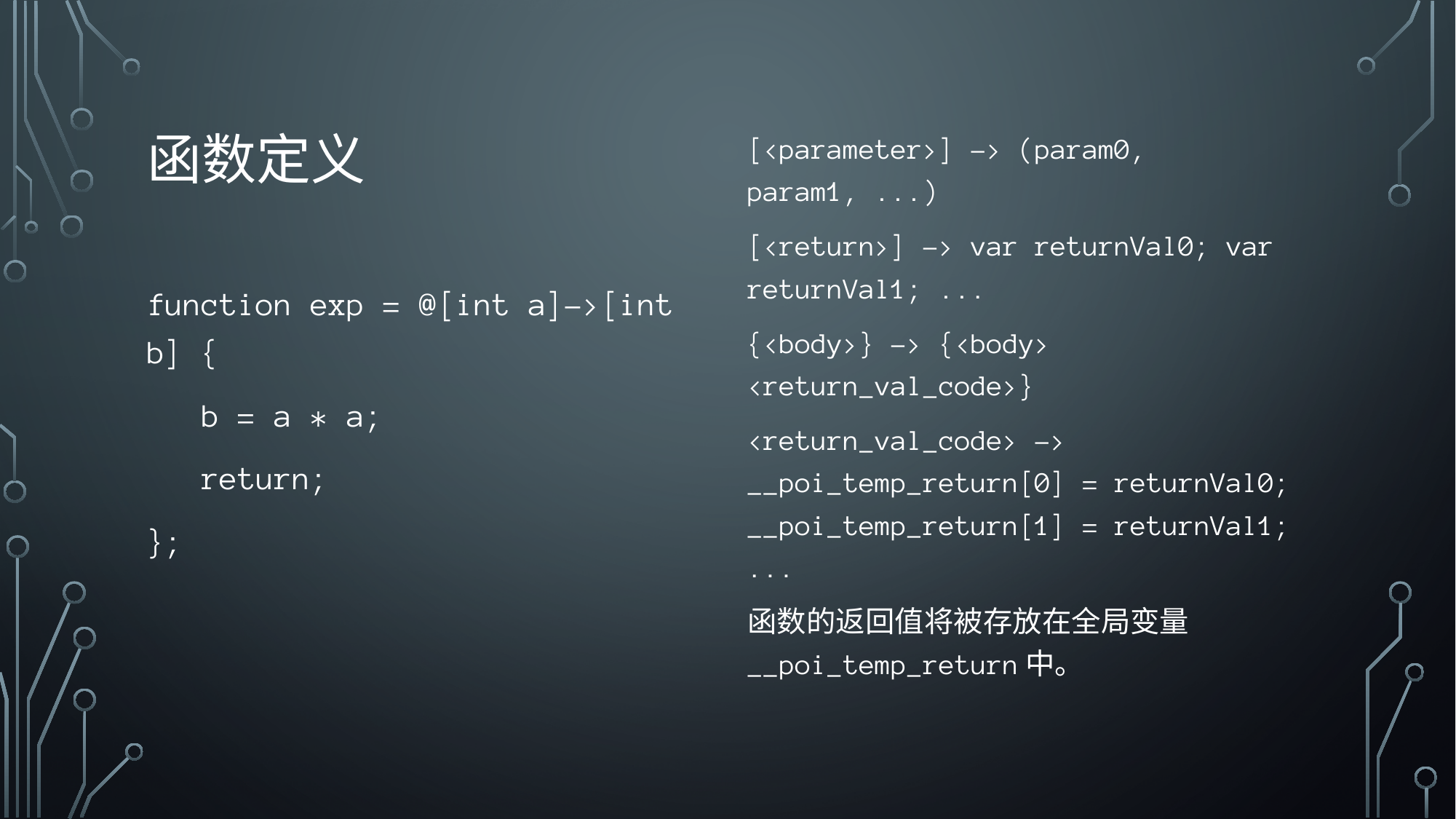

# 函数定义
[<parameter>] -> (param0, param1, ...)
[<return>] -> var returnVal0; var returnVal1; ...
{<body>} -> {<body> <return_val_code>}
<return_val_code> -> __poi_temp_return[0] = returnVal0; __poi_temp_return[1] = returnVal1; ...
函数的返回值将被存放在全局变量__poi_temp_return中。
function exp = @[int a]->[int b] {
   b = a * a;
   return;
};